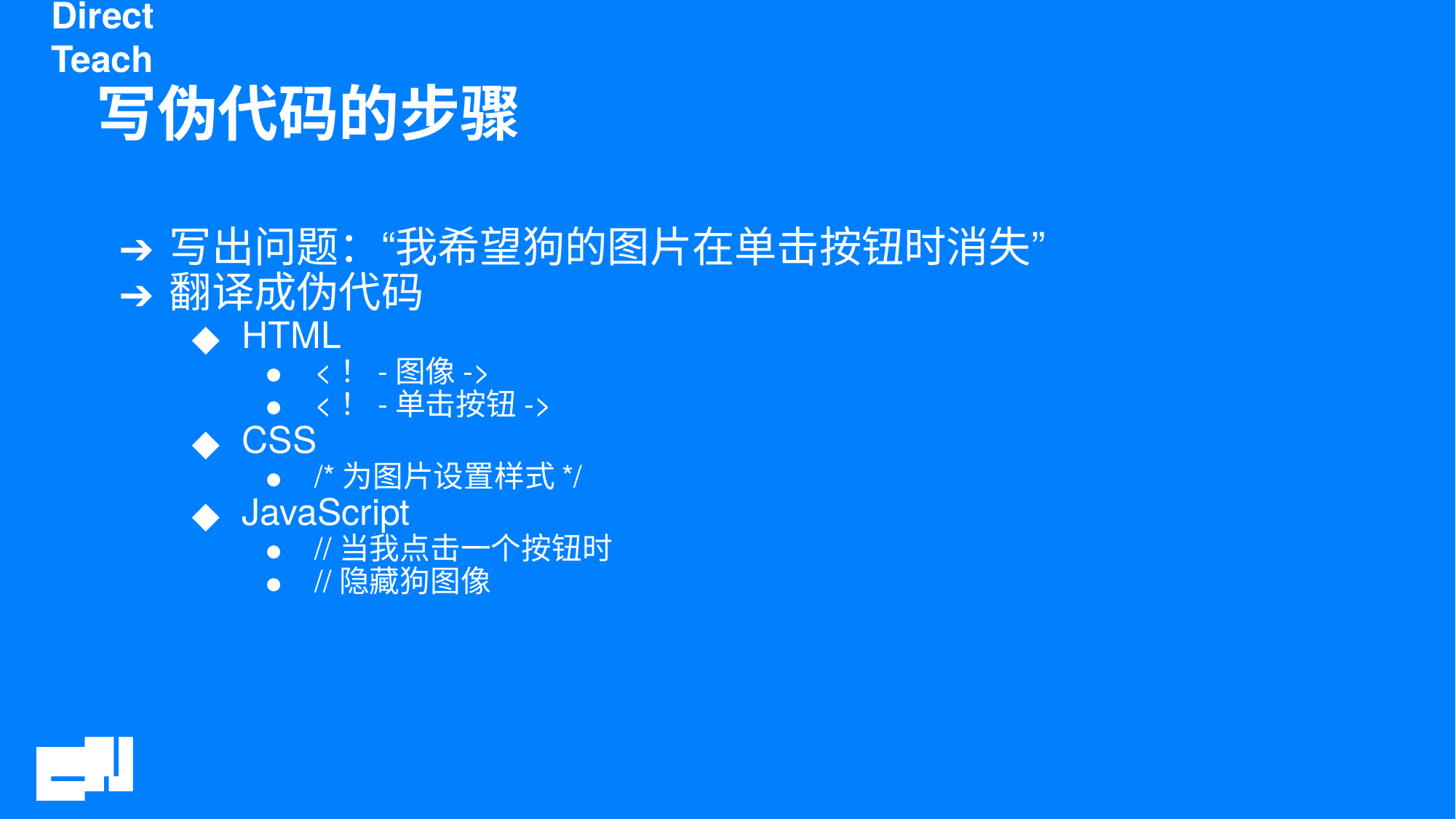

# 写伪代码的步骤
写出问题：“我希望狗的图片在单击按钮时消失”
翻译成伪代码
HTML
<！-图像->
<！-单击按钮->
CSS
/*为图片设置样式*/
JavaScript
//当我点击一个按钮时
//隐藏狗图像